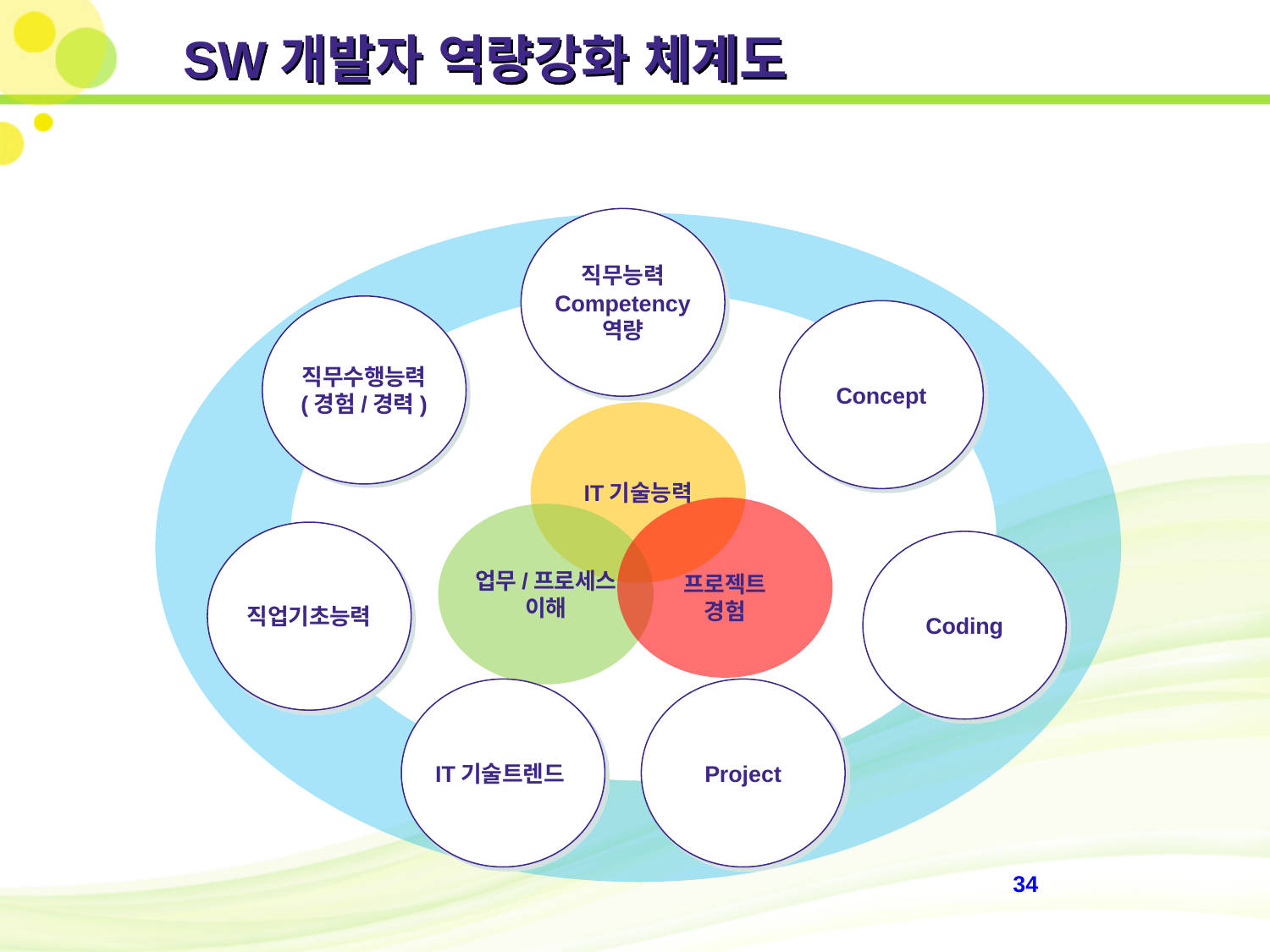

SW개발자 역량강화 체계도
직무능력
Competency
역량

직무수행능력
(경험/경력)

Concept

IT기술능력

프로젝트
경험
업무/프로세스
이해

직업기초능력
Coding

IT기술트렌드
Project

34